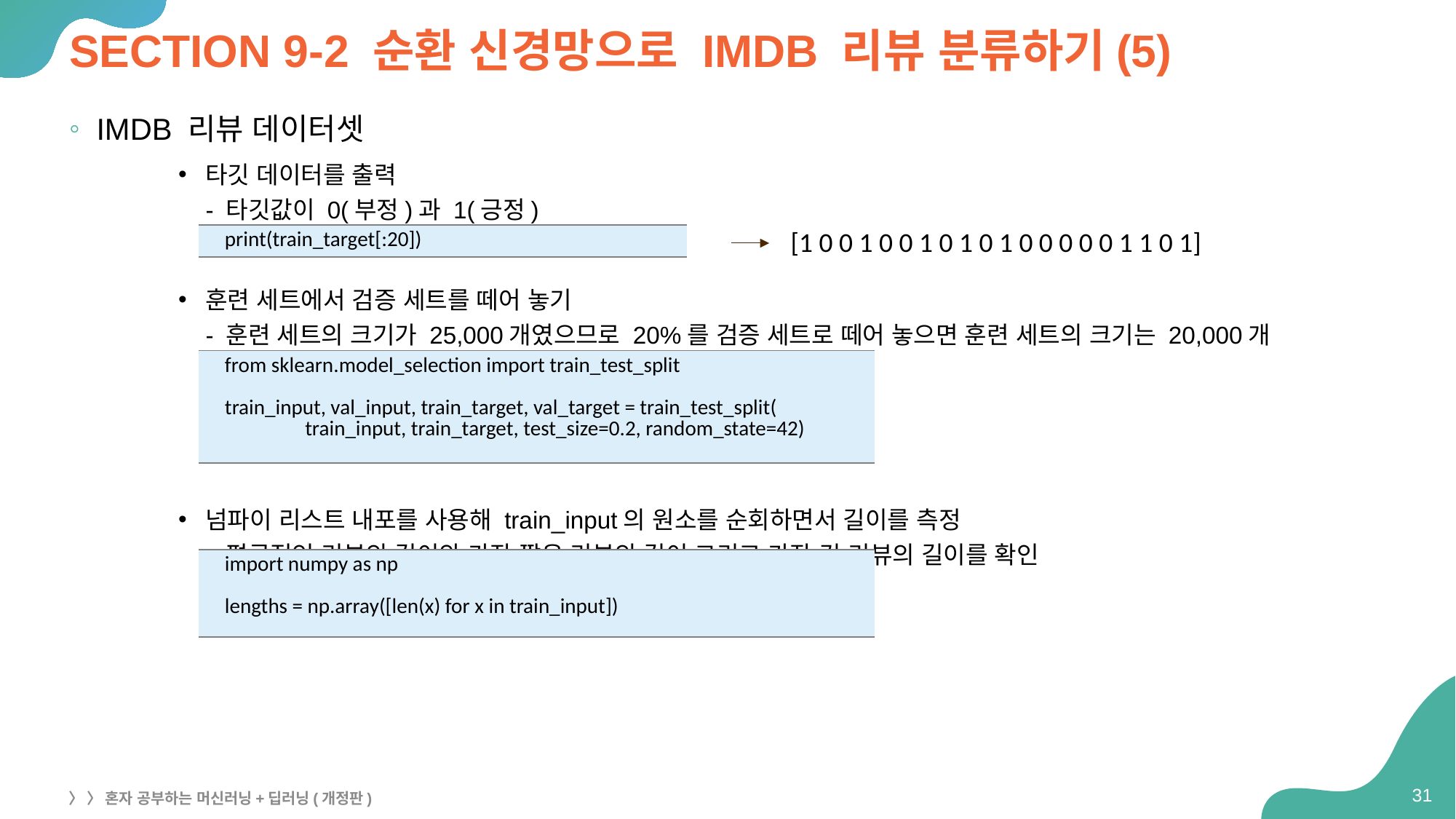

# SECTION 9-2 순환 신경망으로 IMDB 리뷰 분류하기(5)
IMDB 리뷰 데이터셋
타깃 데이터를 출력
- 타깃값이 0(부정)과 1(긍정)

훈련 세트에서 검증 세트를 떼어 놓기
- 훈련 세트의 크기가 25,000개였으므로 20%를 검증 세트로 떼어 놓으면 훈련 세트의 크기는 20,000개

넘파이 리스트 내포를 사용해 train_input의 원소를 순회하면서 길이를 측정
- 평균적인 리뷰의 길이와 가장 짧은 리뷰의 길이 그리고 가장 긴 리뷰의 길이를 확인
[1 0 0 1 0 0 1 0 1 0 1 0 0 0 0 0 1 1 0 1]
| print(train\_target[:20]) |
| --- |
| from sklearn.model\_selection import train\_test\_split train\_input, val\_input, train\_target, val\_target = train\_test\_split( train\_input, train\_target, test\_size=0.2, random\_state=42) |
| --- |
| import numpy as np lengths = np.array([len(x) for x in train\_input]) |
| --- |
31
〉 〉 혼자 공부하는 머신러닝+딥러닝(개정판)